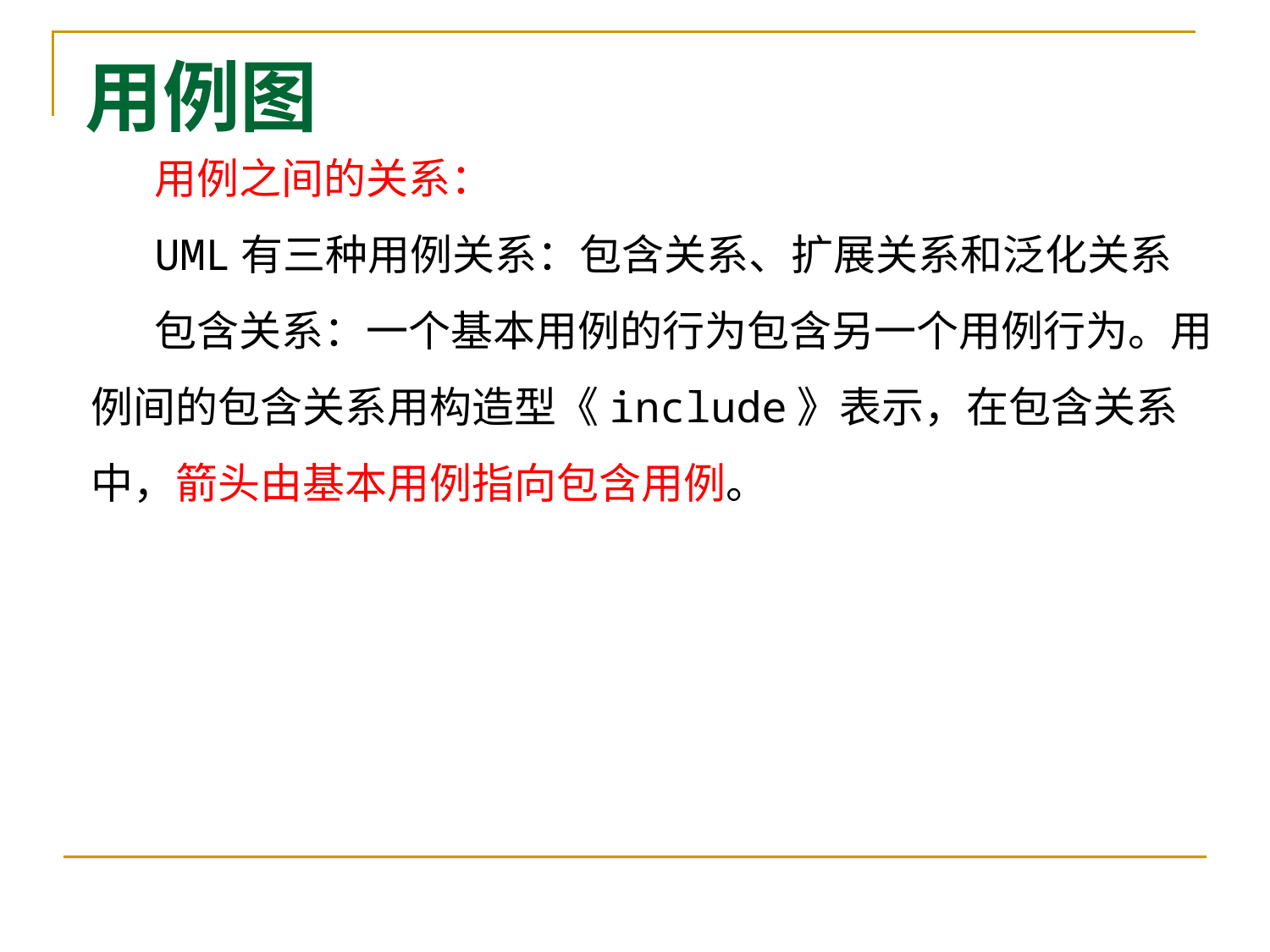

# 用例图
用例之间的关系：
UML有三种用例关系：包含关系、扩展关系和泛化关系
包含关系：一个基本用例的行为包含另一个用例行为。用例间的包含关系用构造型《include》表示，在包含关系中，箭头由基本用例指向包含用例。